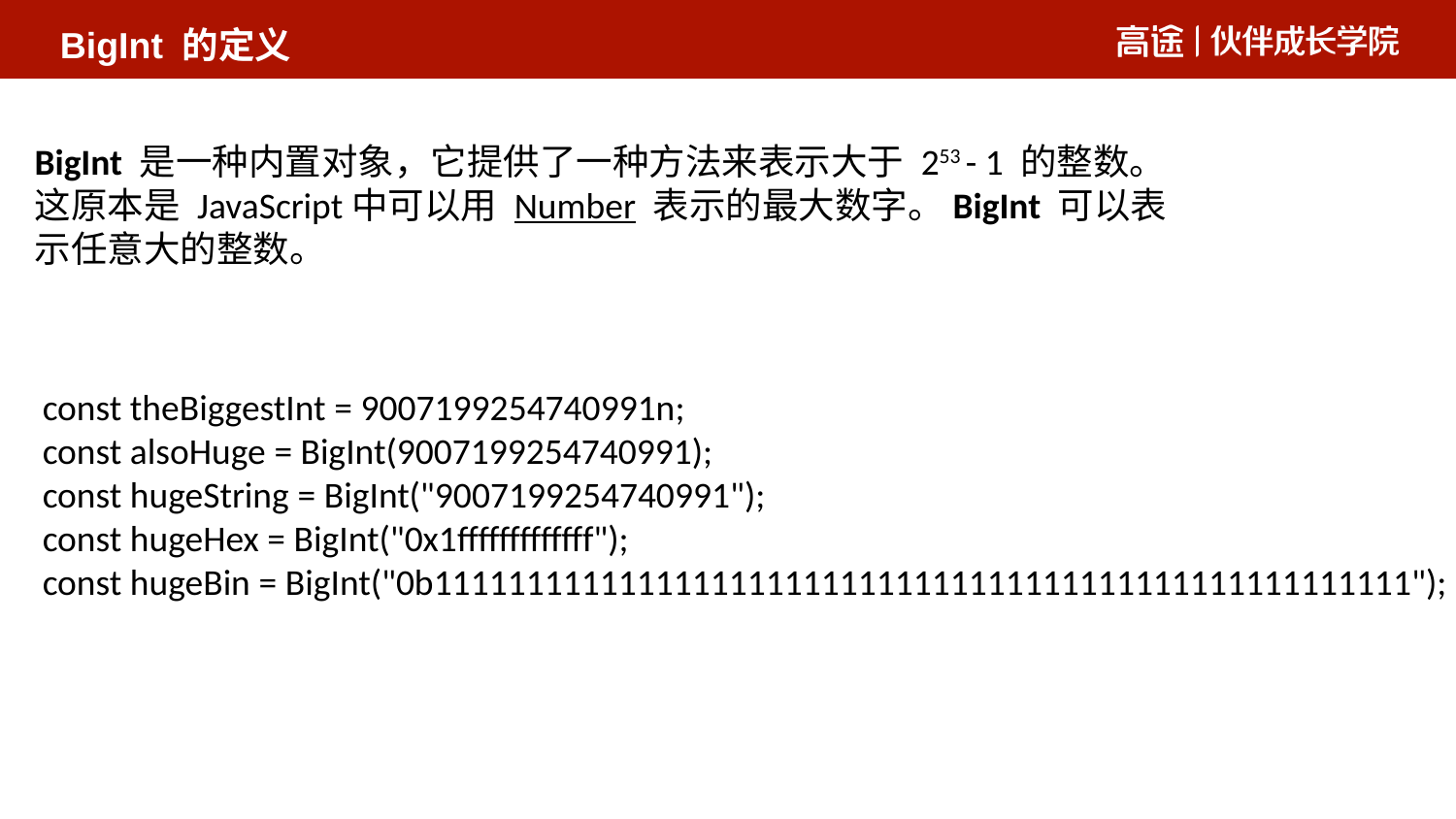

BigInt 的定义
BigInt 是一种内置对象，它提供了一种方法来表示大于 253 - 1 的整数。这原本是 JavaScript中可以用 Number 表示的最大数字。BigInt 可以表示任意大的整数。
const theBiggestInt = 9007199254740991n;
const alsoHuge = BigInt(9007199254740991);
const hugeString = BigInt("9007199254740991");
const hugeHex = BigInt("0x1fffffffffffff");
const hugeBin = BigInt("0b11111111111111111111111111111111111111111111111111111");